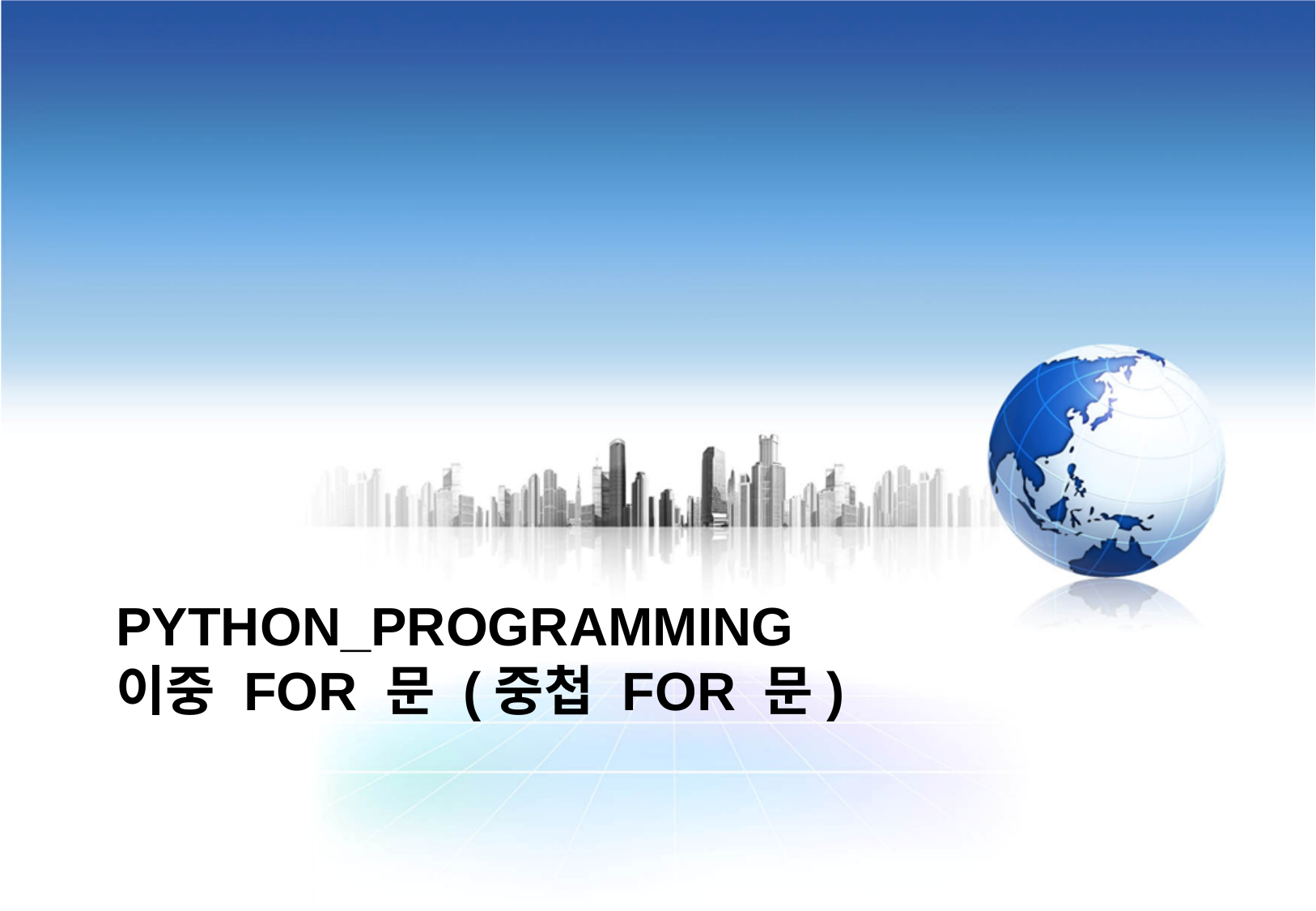

# python_Programming 이중 for 문 (중첩 FOR 문)